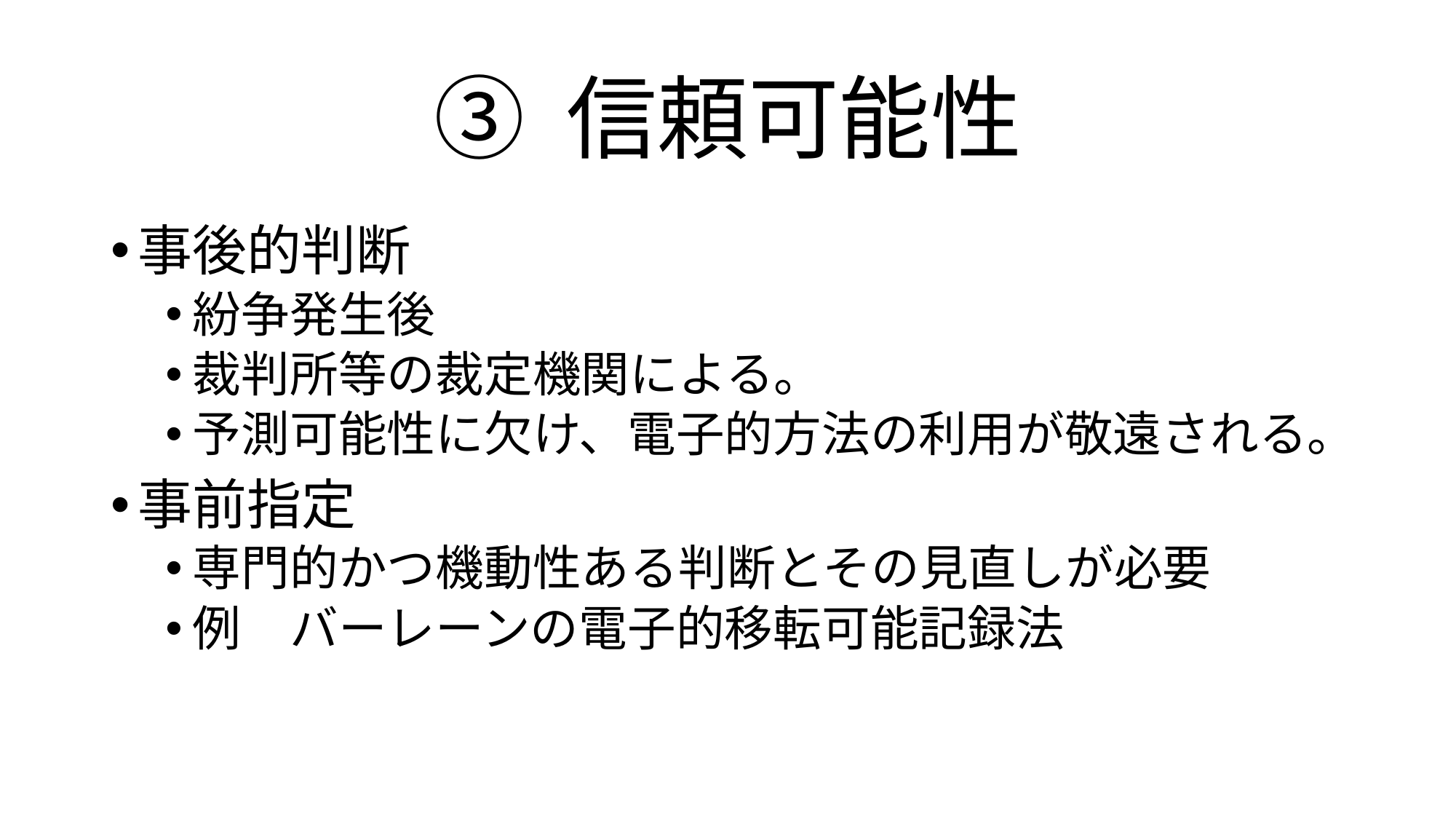

# ③ 信頼可能性
事後的判断
紛争発生後
裁判所等の裁定機関による。
予測可能性に欠け、電子的方法の利用が敬遠される。
事前指定
専門的かつ機動性ある判断とその見直しが必要
例　バーレーンの電子的移転可能記録法